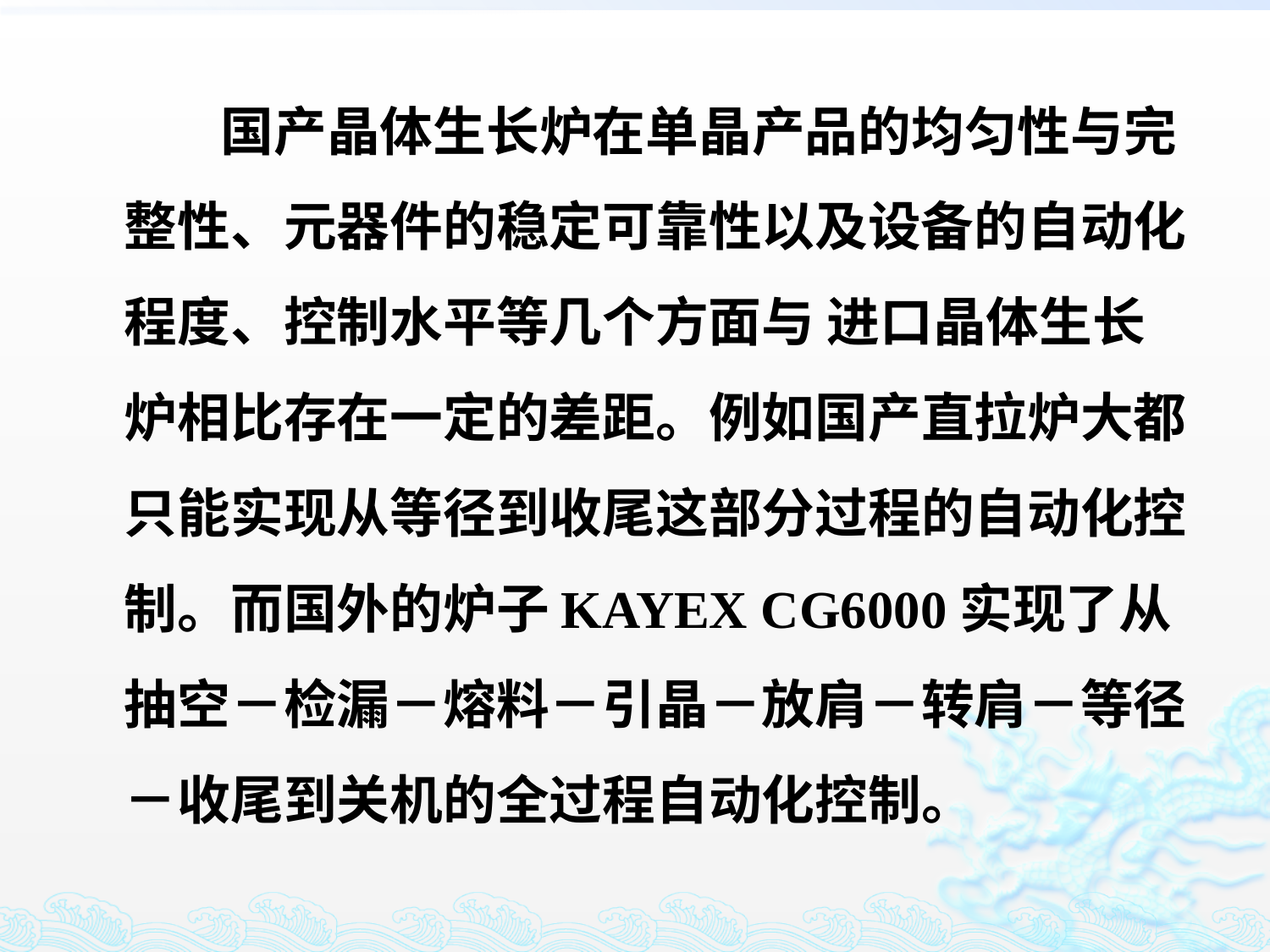

国产晶体生长炉在单晶产品的均匀性与完整性、元器件的稳定可靠性以及设备的自动化程度、控制水平等几个方面与 进口晶体生长炉相比存在一定的差距。例如国产直拉炉大都只能实现从等径到收尾这部分过程的自动化控制。而国外的炉子KAYEX CG6000实现了从抽空－检漏－熔料－引晶－放肩－转肩－等径－收尾到关机的全过程自动化控制。